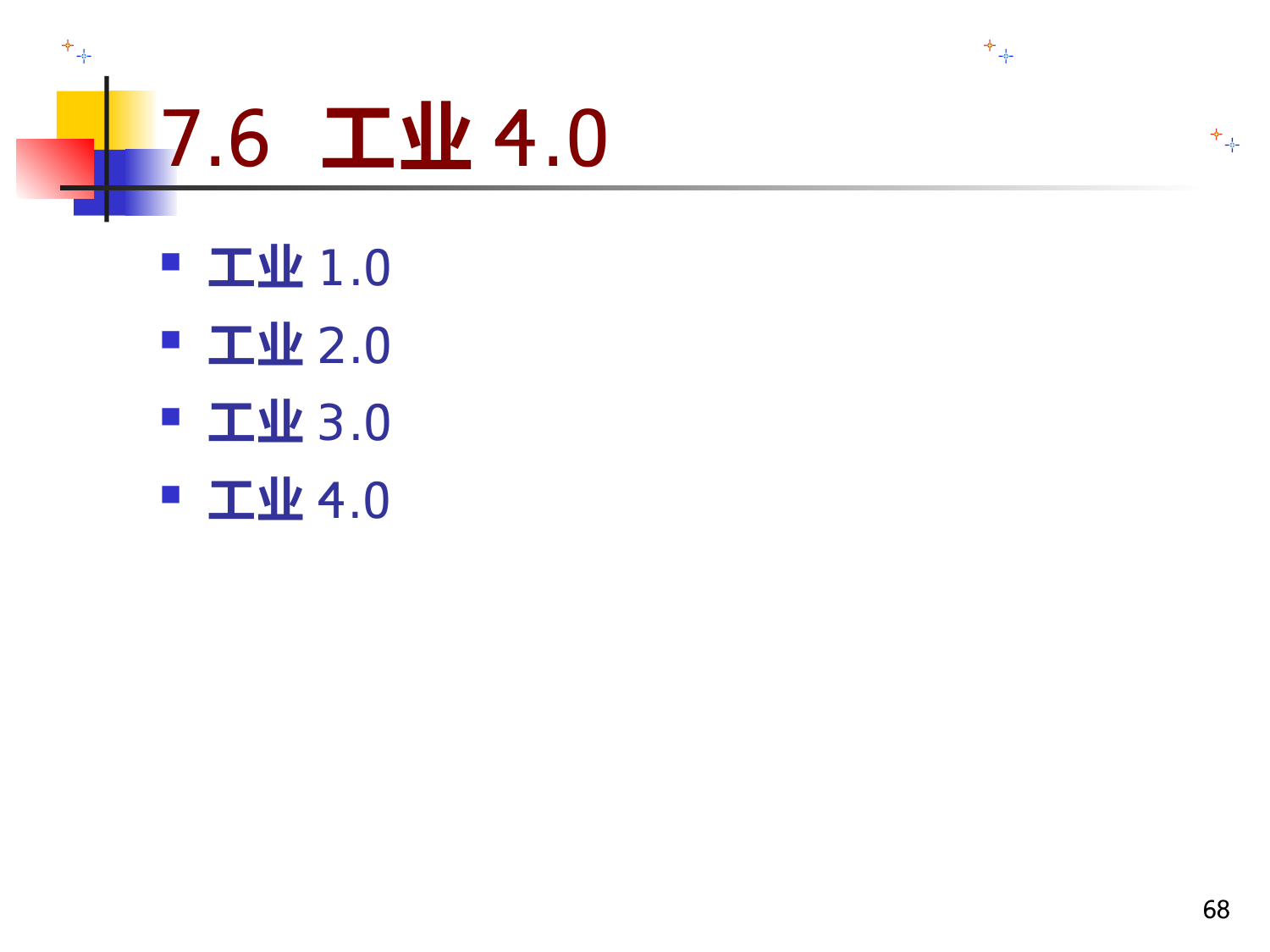

# 7.6 工业4.0
工业1.0
工业2.0
工业3.0
工业4.0

68